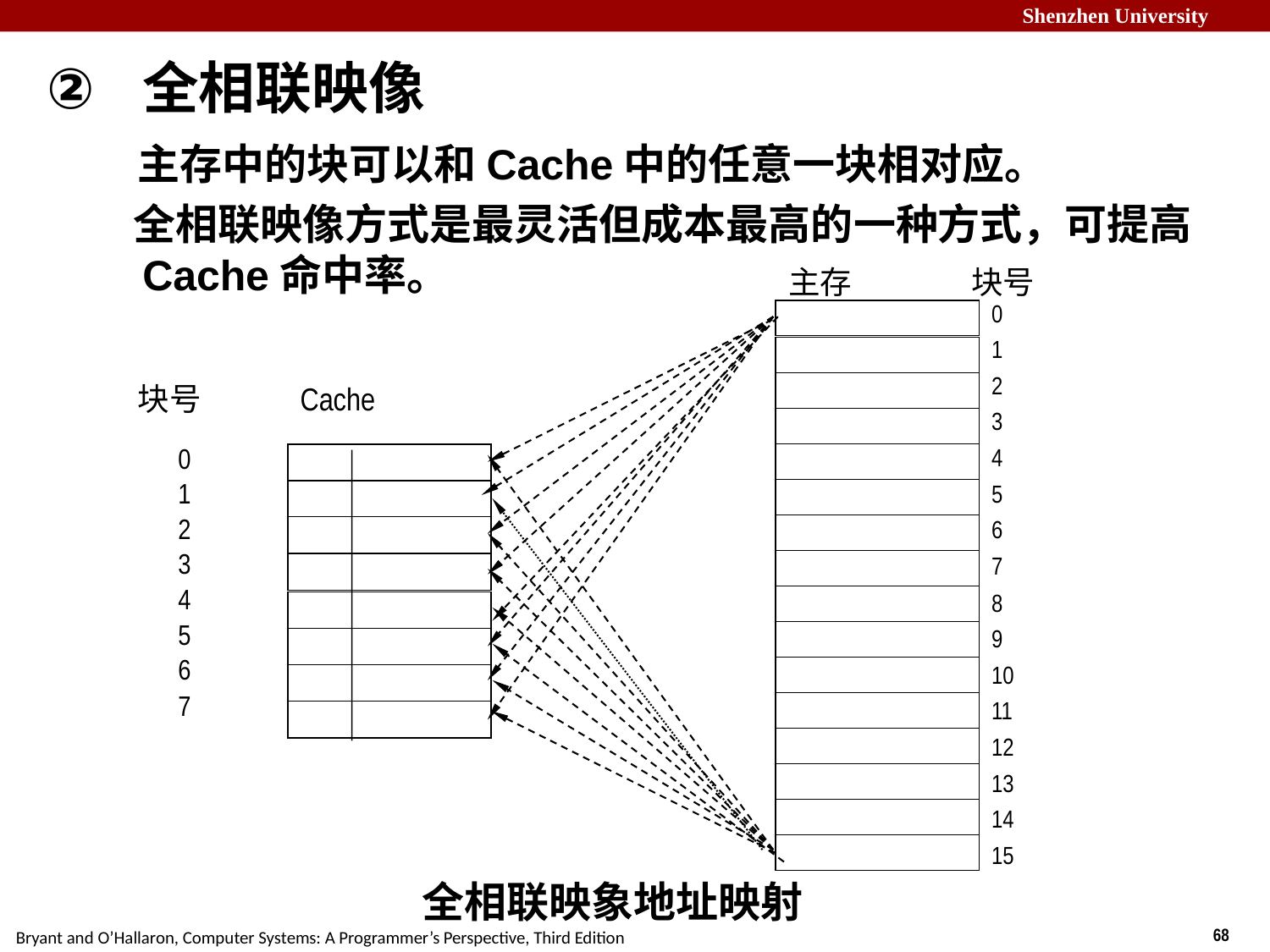

全相联映像
       主存中的块可以和Cache中的任意一块相对应。
        全相联映像方式是最灵活但成本最高的一种方式，可提高 Cache命中率。
主存
块号
块号
Cache
0
2
4
6
1
3
5
7
8
10
12
14
9
11
13
15

0
2
4
6
1
3
5
7

全相联映象地址映射